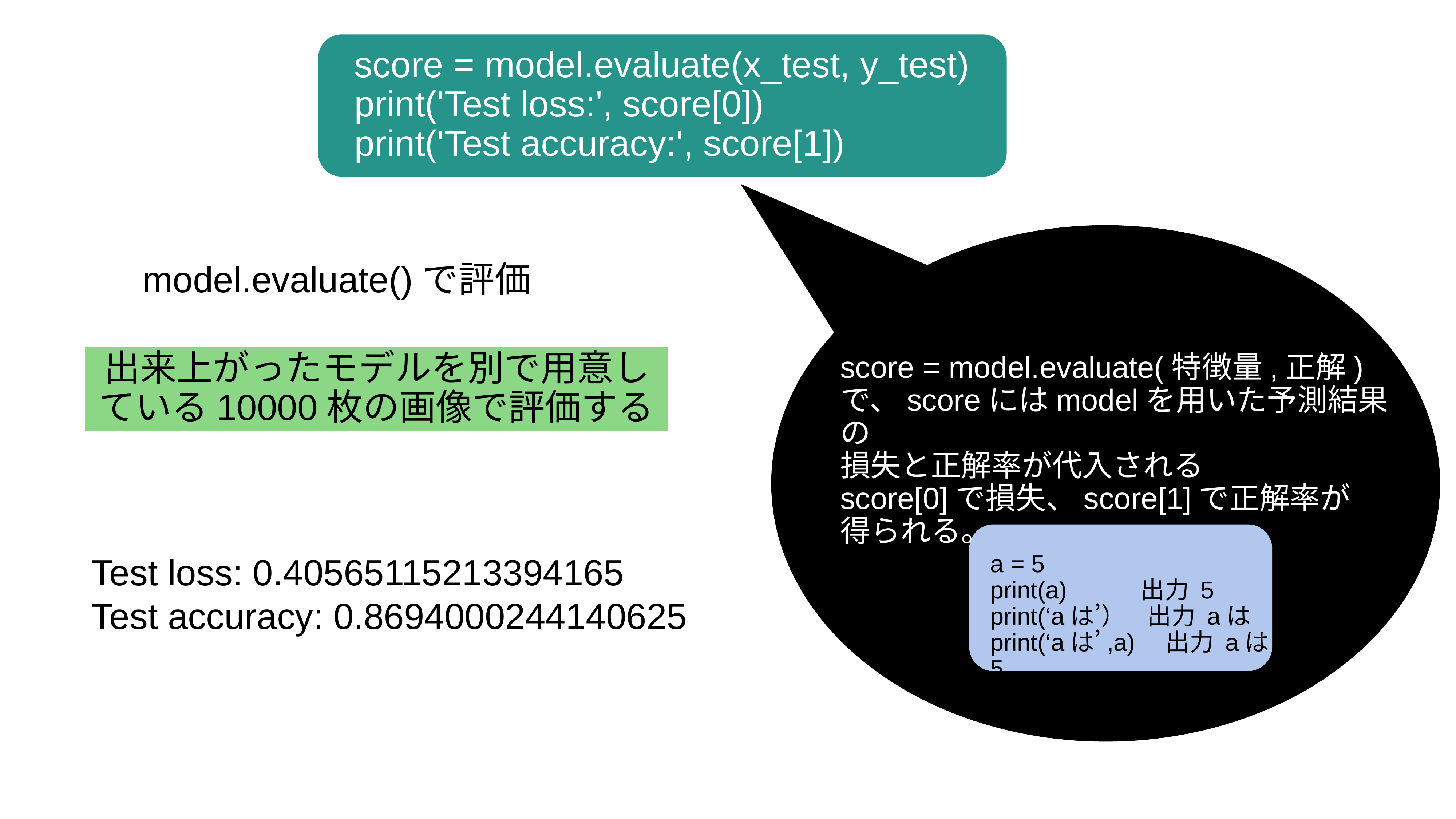

score = model.evaluate(x_test, y_test)
print('Test loss:', score[0])
print('Test accuracy:', score[1])

model.evaluate()で評価
出来上がったモデルを別で用意している10000枚の画像で評価する
score = model.evaluate(特徴量,正解)
で、scoreにはmodelを用いた予測結果の
損失と正解率が代入される
score[0]で損失、score[1]で正解率が
得られる。

Test loss: 0.40565115213394165
Test accuracy: 0.8694000244140625
a = 5
print(a)　        出力 5
print(‘aは’）    出力 aは
print(‘aは’,a)　出力 aは5